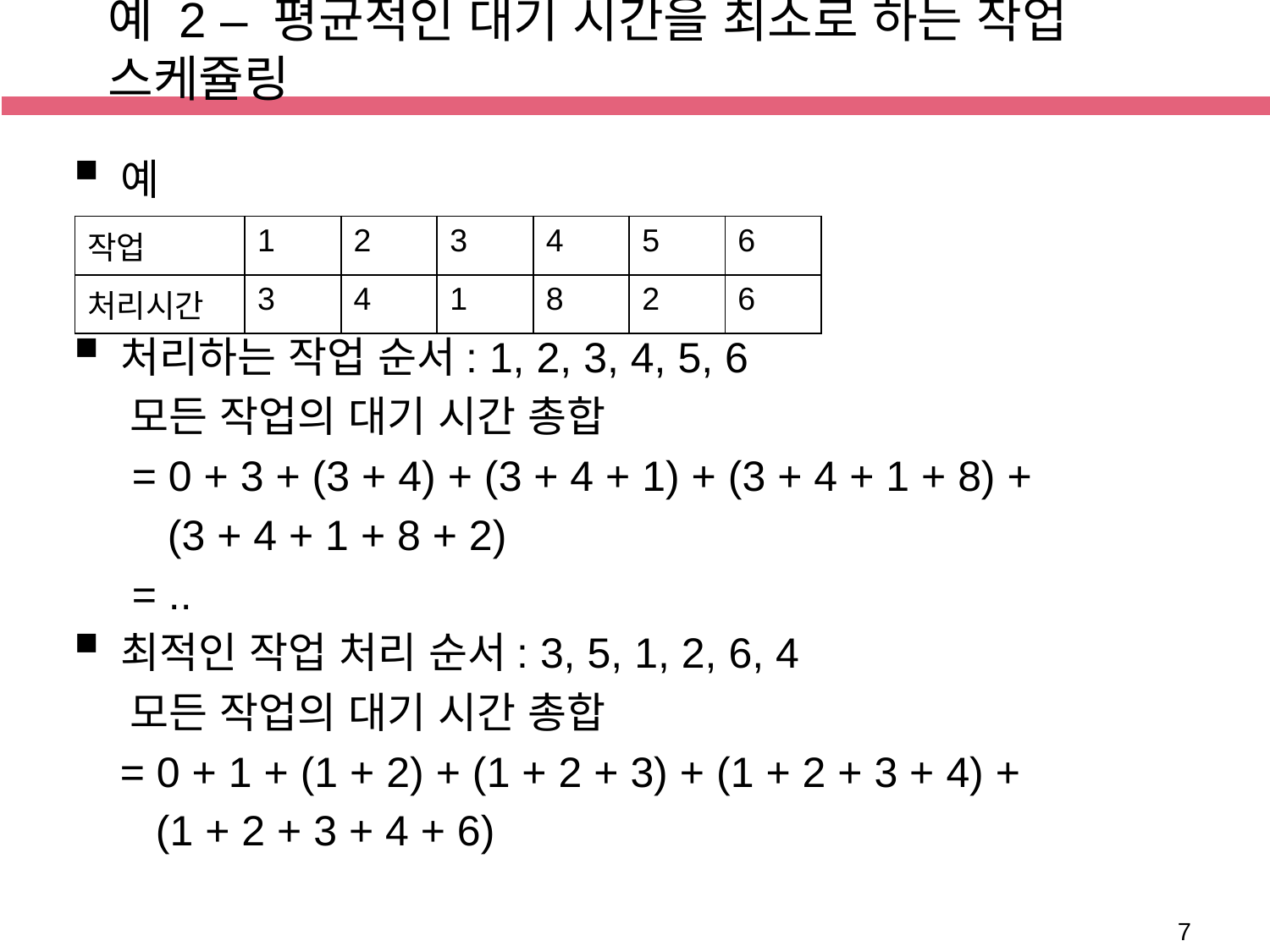

예 2 – 평균적인 대기 시간을 최소로 하는 작업 스케쥴링
예

처리하는 작업 순서: 1, 2, 3, 4, 5, 6
    모든 작업의 대기 시간 총합
     = 0 + 3 + (3 + 4) + (3 + 4 + 1) + (3 + 4 + 1 + 8) +
        (3 + 4 + 1 + 8 + 2)
     = ..
최적인 작업 처리 순서: 3, 5, 1, 2, 6, 4
    모든 작업의 대기 시간 총합
    = 0 + 1 + (1 + 2) + (1 + 2 + 3) + (1 + 2 + 3 + 4) +
       (1 + 2 + 3 + 4 + 6)

| 작업 | 1 | 2 | 3 | 4 | 5 | 6 |
| --- | --- | --- | --- | --- | --- | --- |
| 처리시간 | 3 | 4 | 1 | 8 | 2 | 6 |